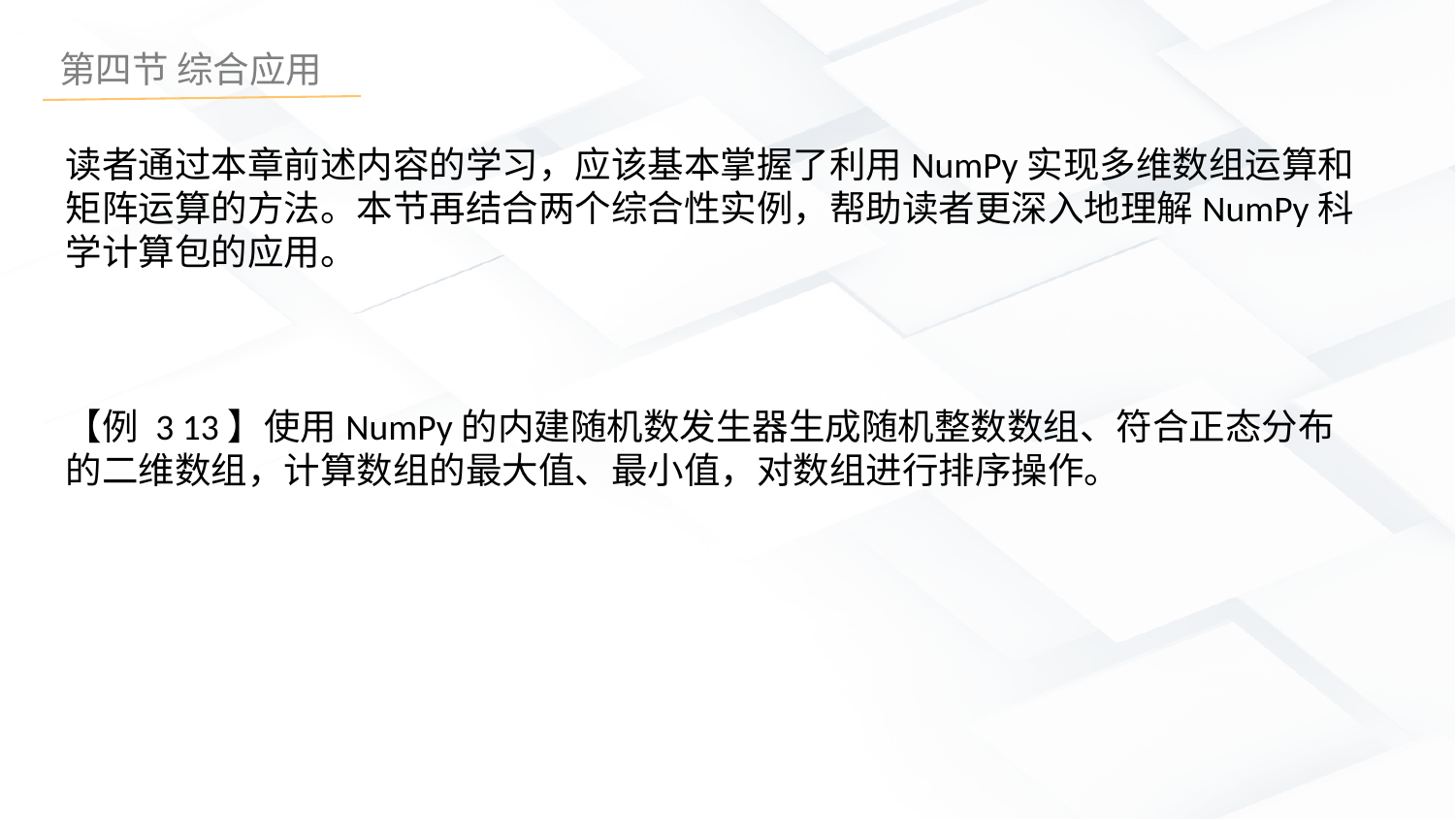

读者通过本章前述内容的学习，应该基本掌握了利用NumPy实现多维数组运算和矩阵运算的方法。本节再结合两个综合性实例，帮助读者更深入地理解NumPy科学计算包的应用。

【例 3 13】使用NumPy的内建随机数发生器生成随机整数数组、符合正态分布的二维数组，计算数组的最大值、最小值，对数组进行排序操作。